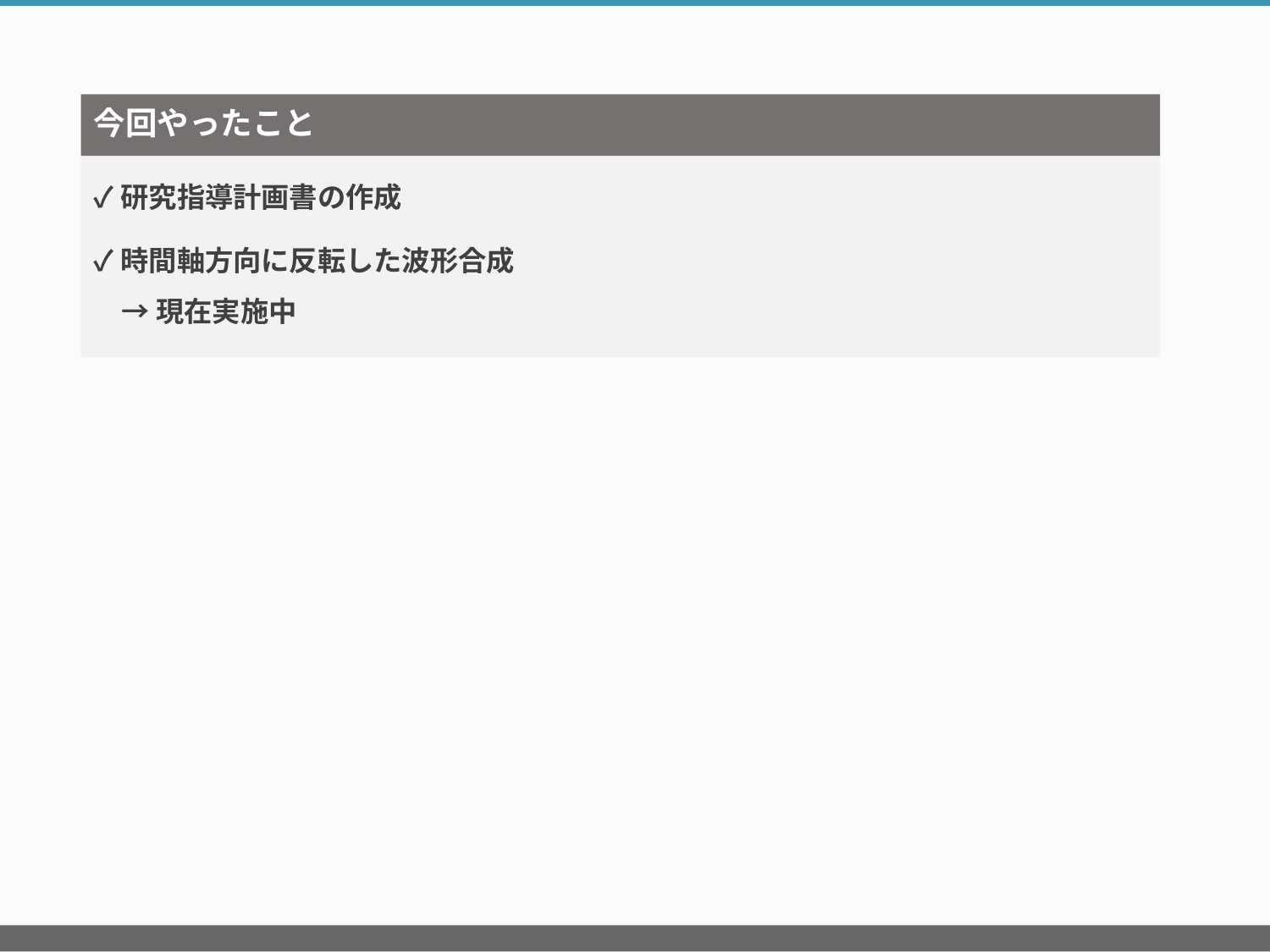

今回やったこと
✓研究指導計画書の作成
✓時間軸方向に反転した波形合成
　→ 現在実施中